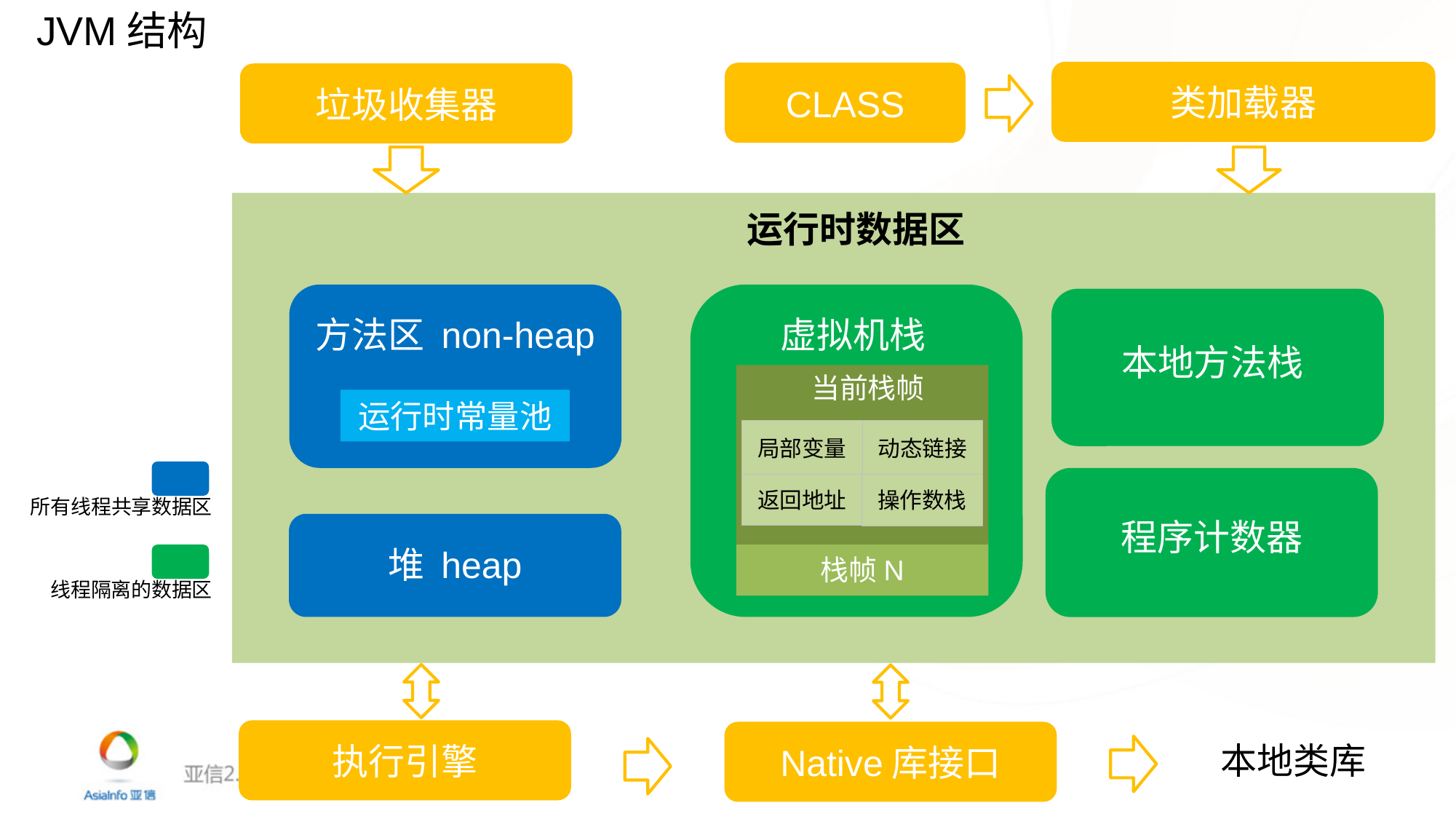

JVM结构
类加载器
CLASS
垃圾收集器

运行时数据区

方法区 non-heap
虚拟机栈
本地方法栈

当前栈帧
运行时常量池
局部变量
动态链接

操作数栈
返回地址
所有线程共享数据区
程序计数器

堆 heap
栈帧N

线程隔离的数据区

执行引擎
Native库接口
本地类库